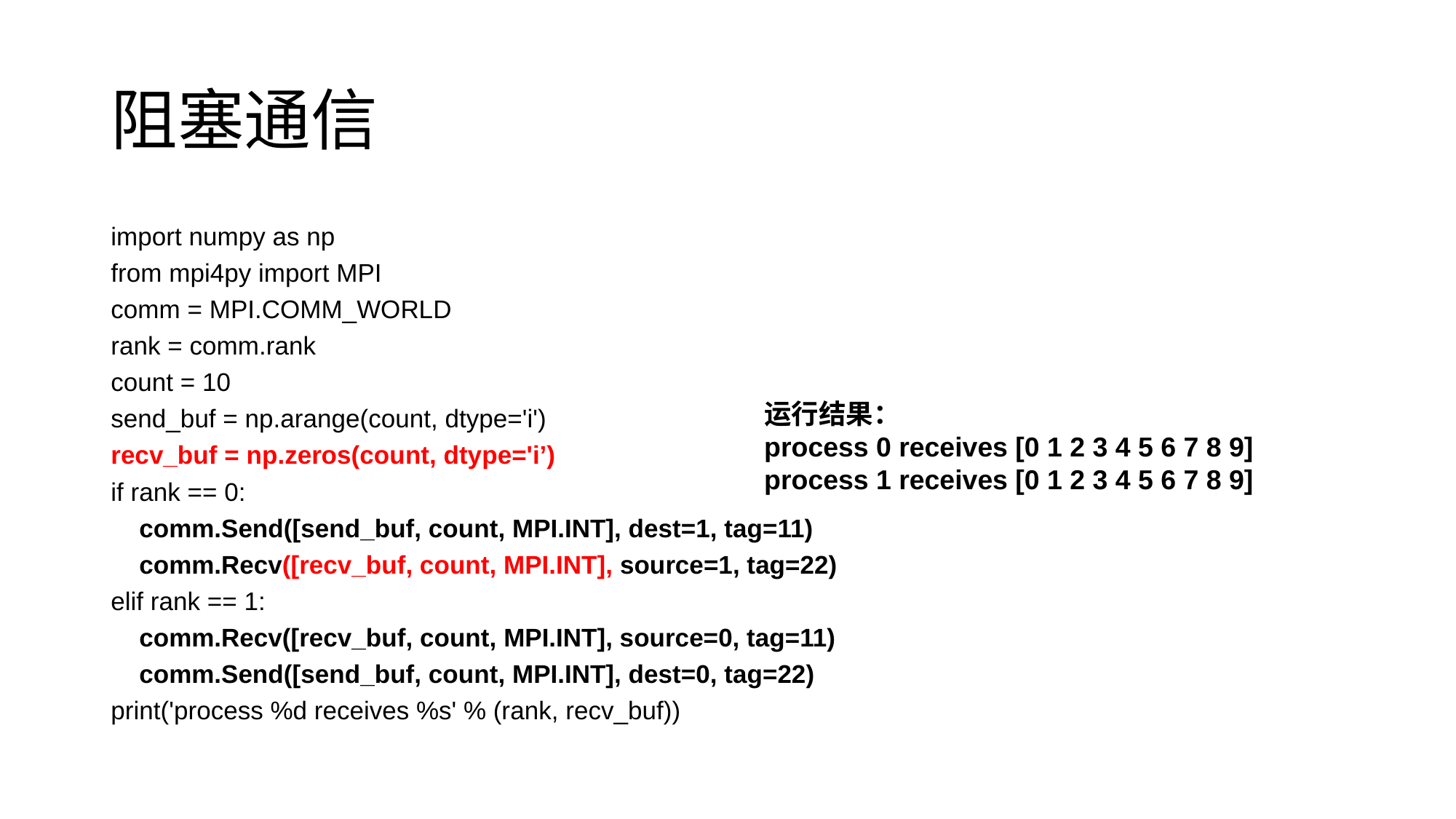

# 阻塞通信
import numpy as np
from mpi4py import MPI
comm = MPI.COMM_WORLD
rank = comm.rank
count = 10
send_buf = np.arange(count, dtype='i')
recv_buf = np.zeros(count, dtype='i’)
if rank == 0:
    comm.Send([send_buf, count, MPI.INT], dest=1, tag=11)
    comm.Recv([recv_buf, count, MPI.INT], source=1, tag=22)
elif rank == 1:
    comm.Recv([recv_buf, count, MPI.INT], source=0, tag=11)
    comm.Send([send_buf, count, MPI.INT], dest=0, tag=22)
print('process %d receives %s' % (rank, recv_buf))

运行结果：
process 0 receives [0 1 2 3 4 5 6 7 8 9]
process 1 receives [0 1 2 3 4 5 6 7 8 9]